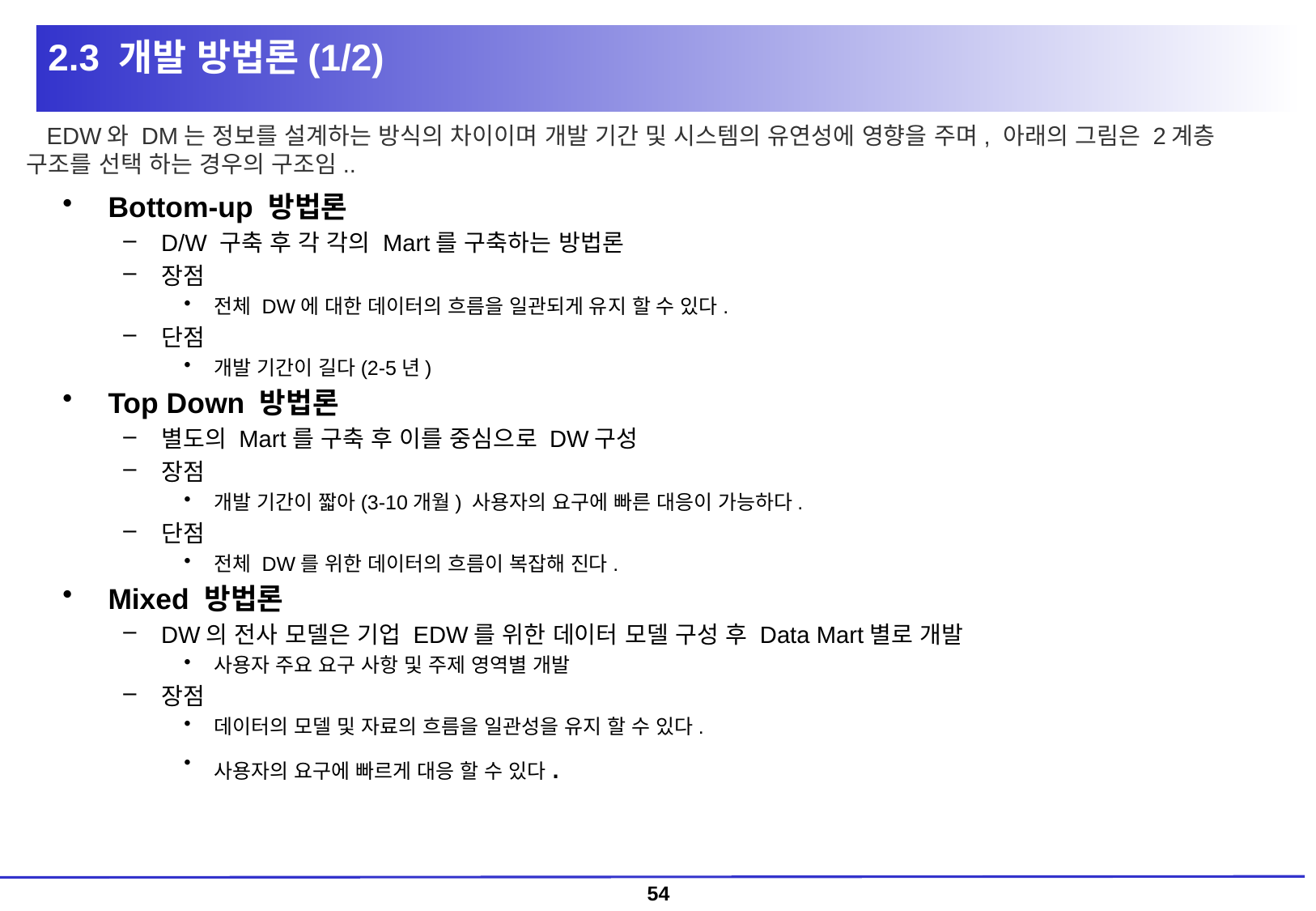

2.3 개발 방법론(1/2)
   EDW와 DM는 정보를 설계하는 방식의 차이이며 개발 기간 및 시스템의 유연성에 영향을 주며, 아래의 그림은 2계층 구조를 선택 하는 경우의 구조임..
Bottom-up 방법론
D/W 구축 후 각 각의 Mart를 구축하는 방법론
장점
전체 DW에 대한 데이터의 흐름을 일관되게 유지 할 수 있다.
단점
개발 기간이 길다(2-5년)
Top Down 방법론
별도의 Mart를 구축 후 이를 중심으로 DW구성
장점
개발 기간이 짧아(3-10개월) 사용자의 요구에 빠른 대응이 가능하다.
단점
전체 DW를 위한 데이터의 흐름이 복잡해 진다.
Mixed 방법론
DW의 전사 모델은 기업 EDW를 위한 데이터 모델 구성 후 Data Mart별로 개발
사용자 주요 요구 사항 및 주제 영역별 개발
장점
데이터의 모델 및 자료의 흐름을 일관성을 유지 할 수 있다.
사용자의 요구에 빠르게 대응 할 수 있다.